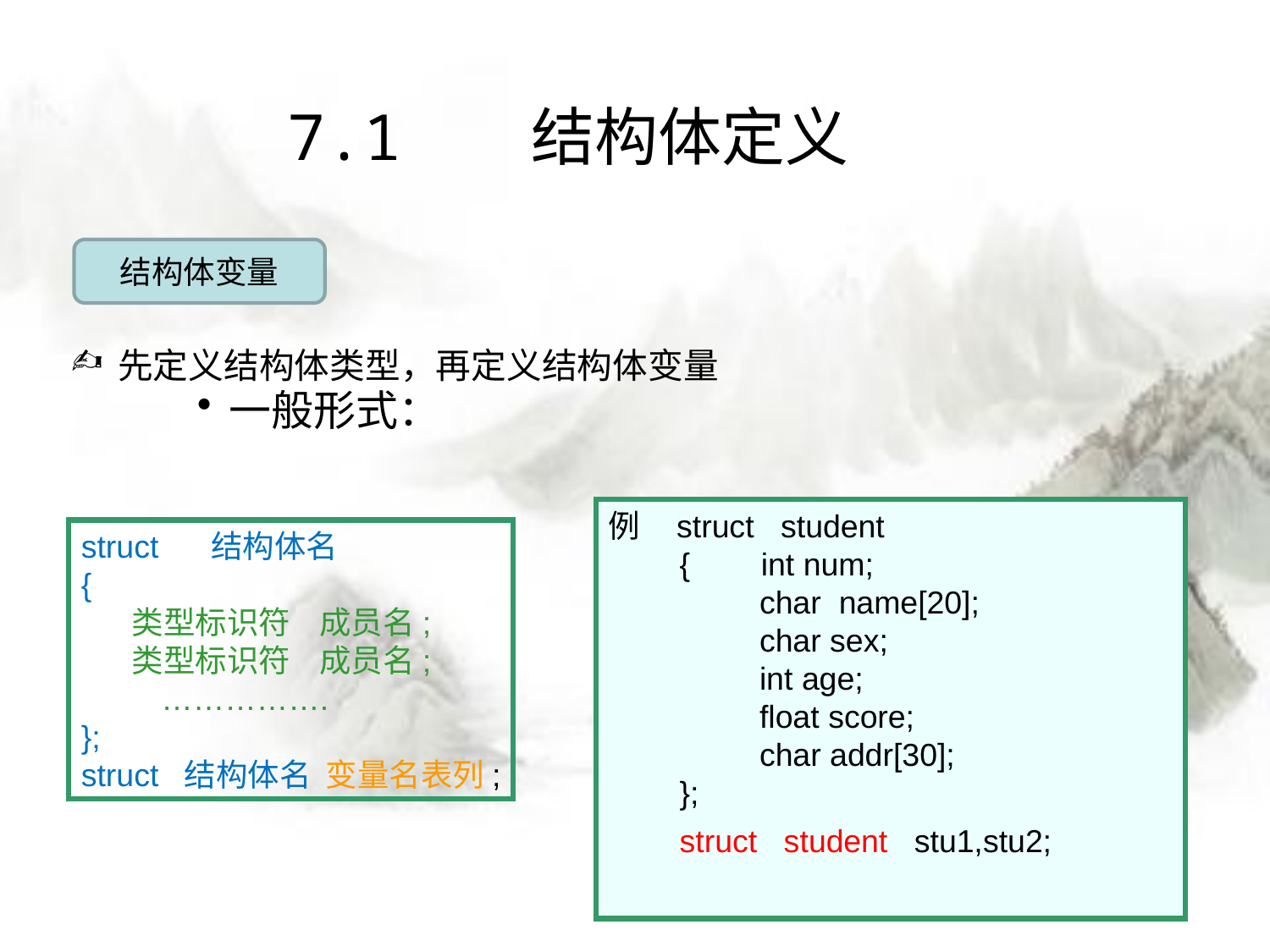

7.1   结构体定义
结构体变量
先定义结构体类型，再定义结构体变量
一般形式：
struct     结构体名
{
      类型标识符    成员名;
      类型标识符    成员名;
         …………….
};
struct  结构体名  变量名表列;
例    struct   student
        {        int num;
                 char  name[20];
                 char sex;
                 int age;
                 float score;
                 char addr[30];
        };
        struct   student   stu1,stu2;